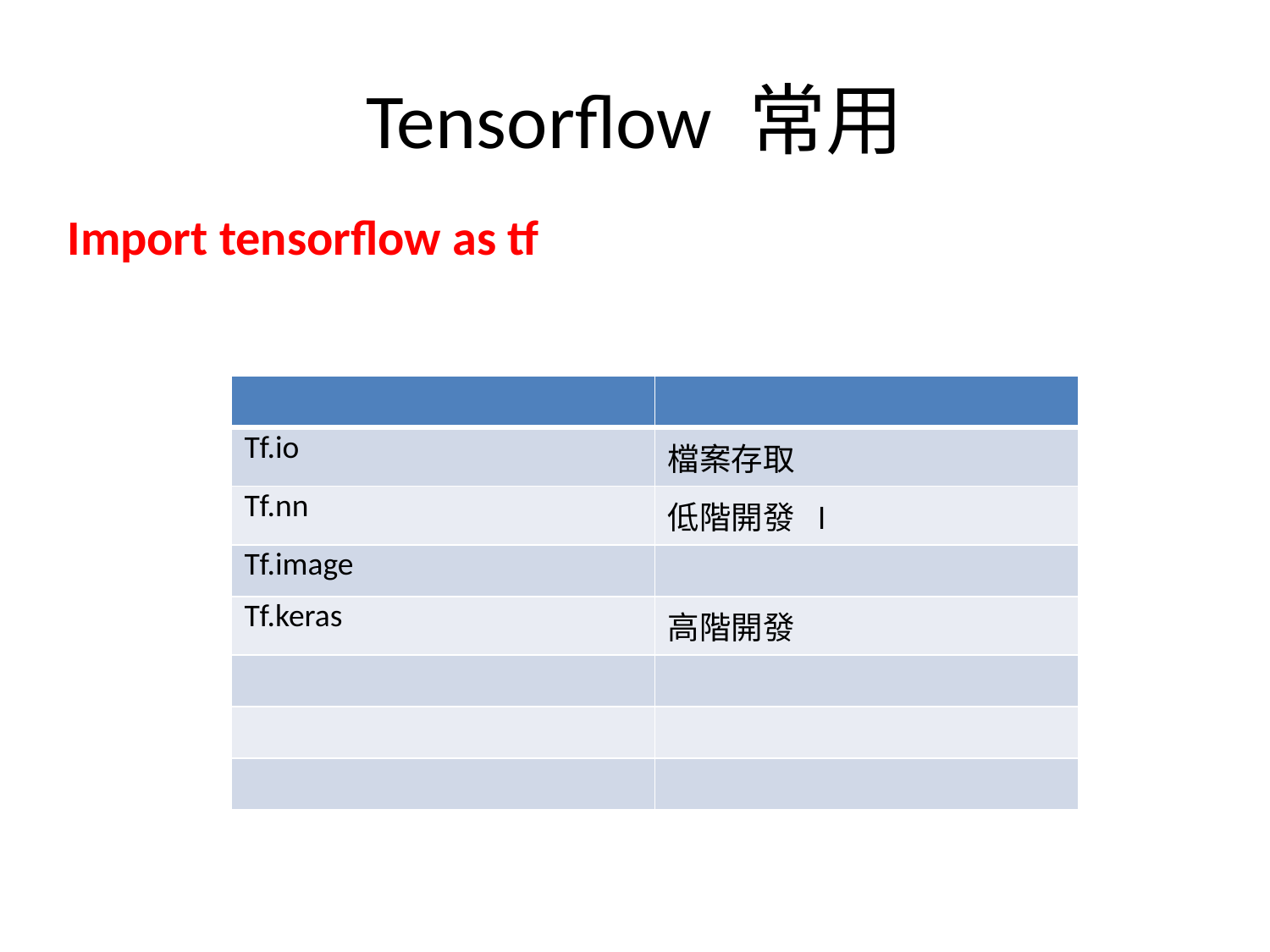

# Tensorflow 常用
Import tensorflow as tf
|  |  |
| --- | --- |
| Tf.io | 檔案存取 |
| Tf.nn | 低階開發 l |
| Tf.image |  |
| Tf.keras | 高階開發 |
|  |  |
|  |  |
|  |  |